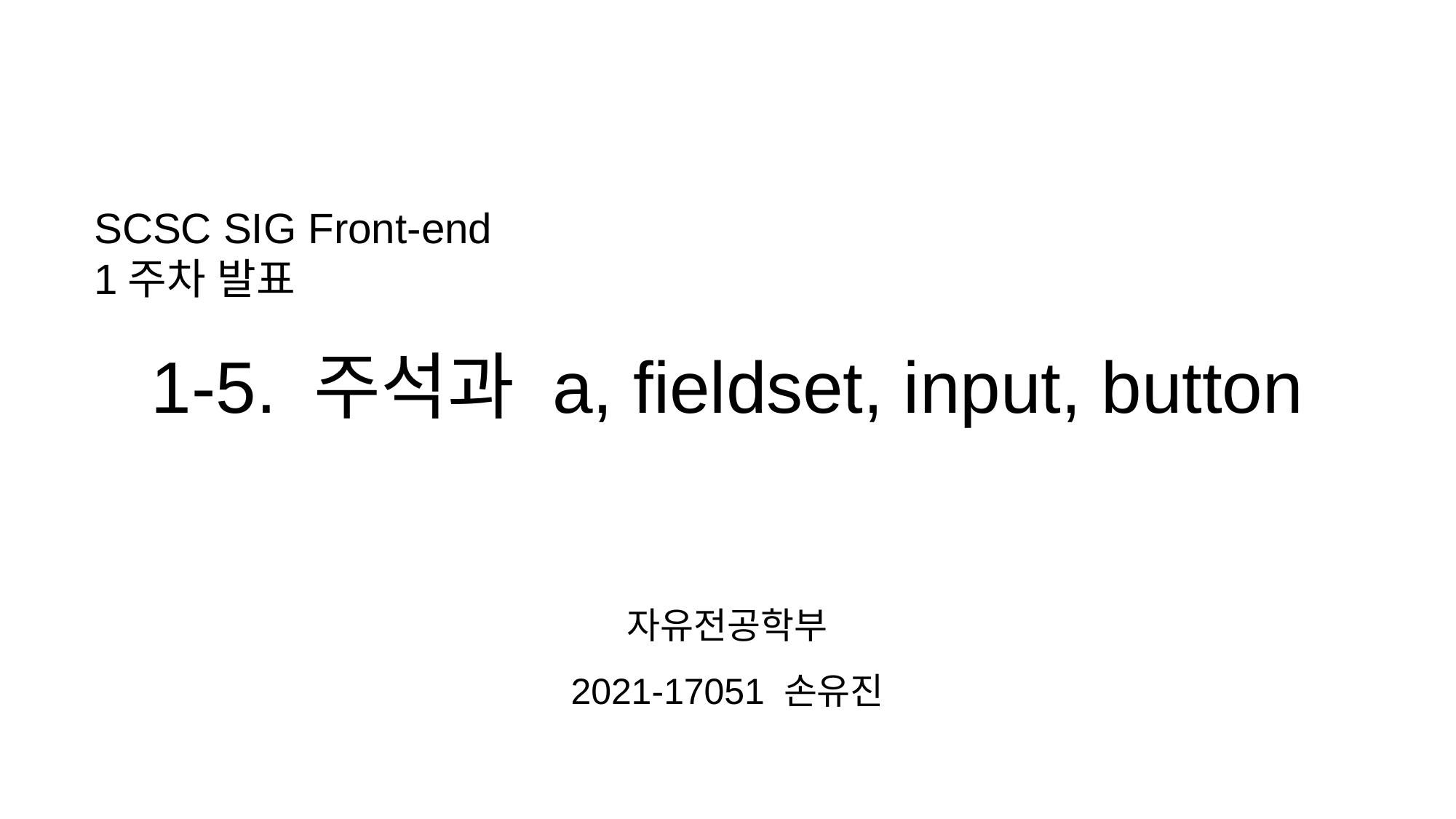

SCSC SIG Front-end
1주차 발표
1-5. 주석과 a, fieldset, input, button
자유전공학부
2021-17051 손유진